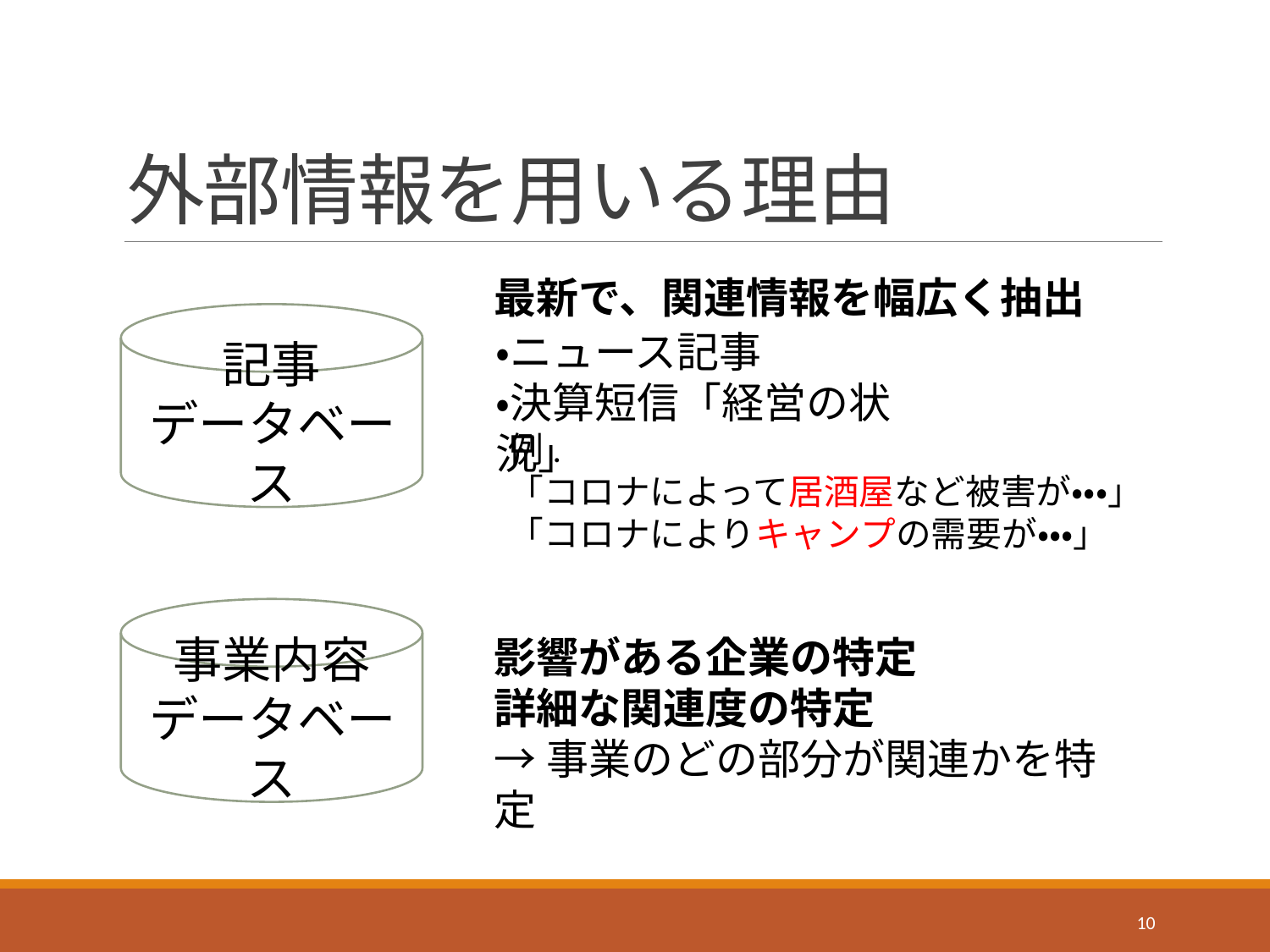

# 外部情報を用いる理由

最新で、関連情報を幅広く抽出
記事
データベース
・ニュース記事
・決算短信「経営の状況」
例.
「コロナによって居酒屋など被害が・・・」
「コロナによりキャンプの需要が・・・」
事業内容
データベース
影響がある企業の特定
詳細な関連度の特定
→事業のどの部分が関連かを特定
10